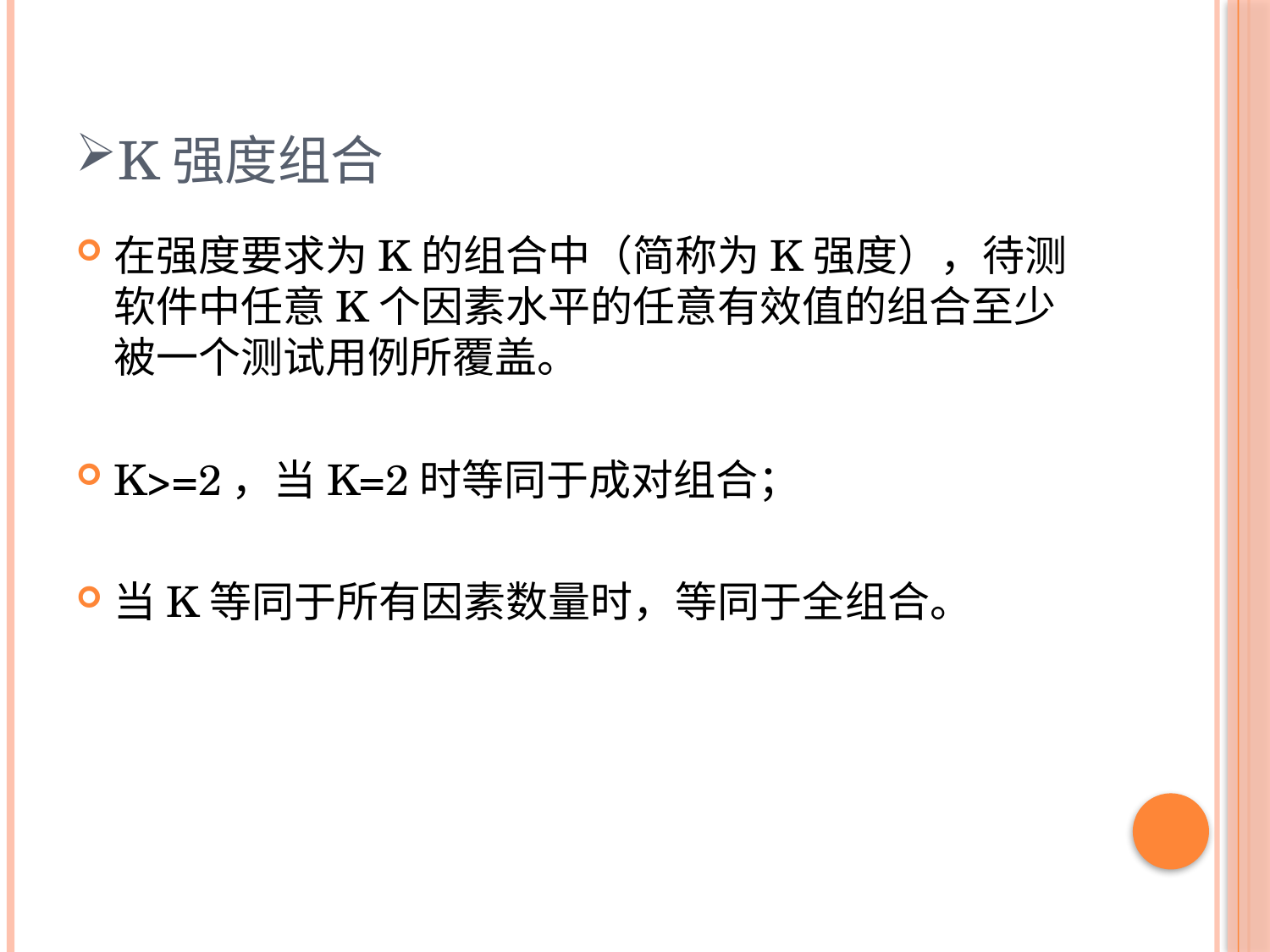

# K强度组合
在强度要求为K的组合中（简称为K强度），待测软件中任意K个因素水平的任意有效值的组合至少被一个测试用例所覆盖。

K>=2，当K=2时等同于成对组合；

当K等同于所有因素数量时，等同于全组合。